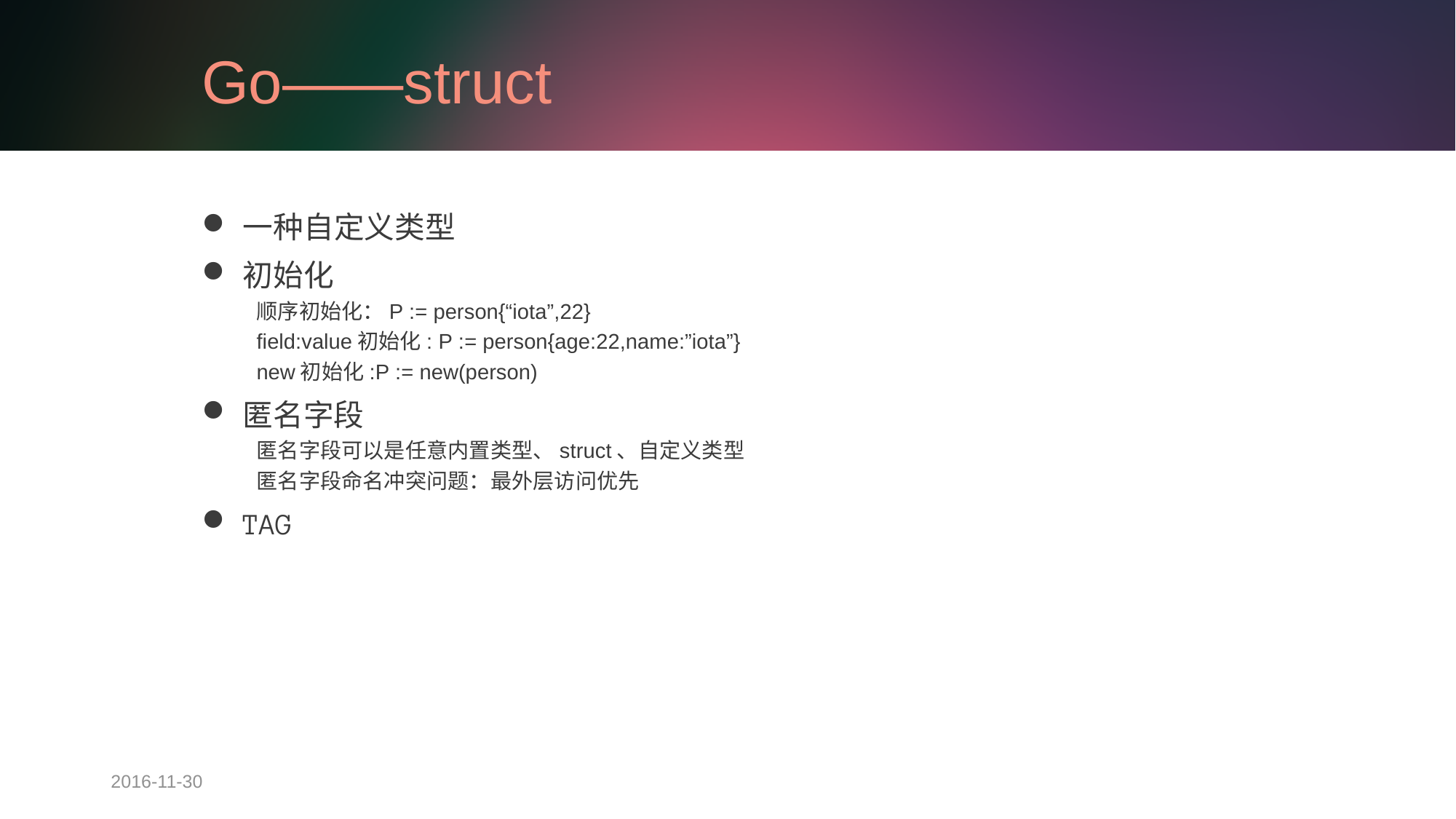

# Go——struct
一种自定义类型
初始化
顺序初始化：P := person{“iota”,22}
field:value初始化: P := person{age:22,name:”iota”}
new初始化:P := new(person)
匿名字段
匿名字段可以是任意内置类型、struct、自定义类型
匿名字段命名冲突问题：最外层访问优先
TAG
2016-11-30
21